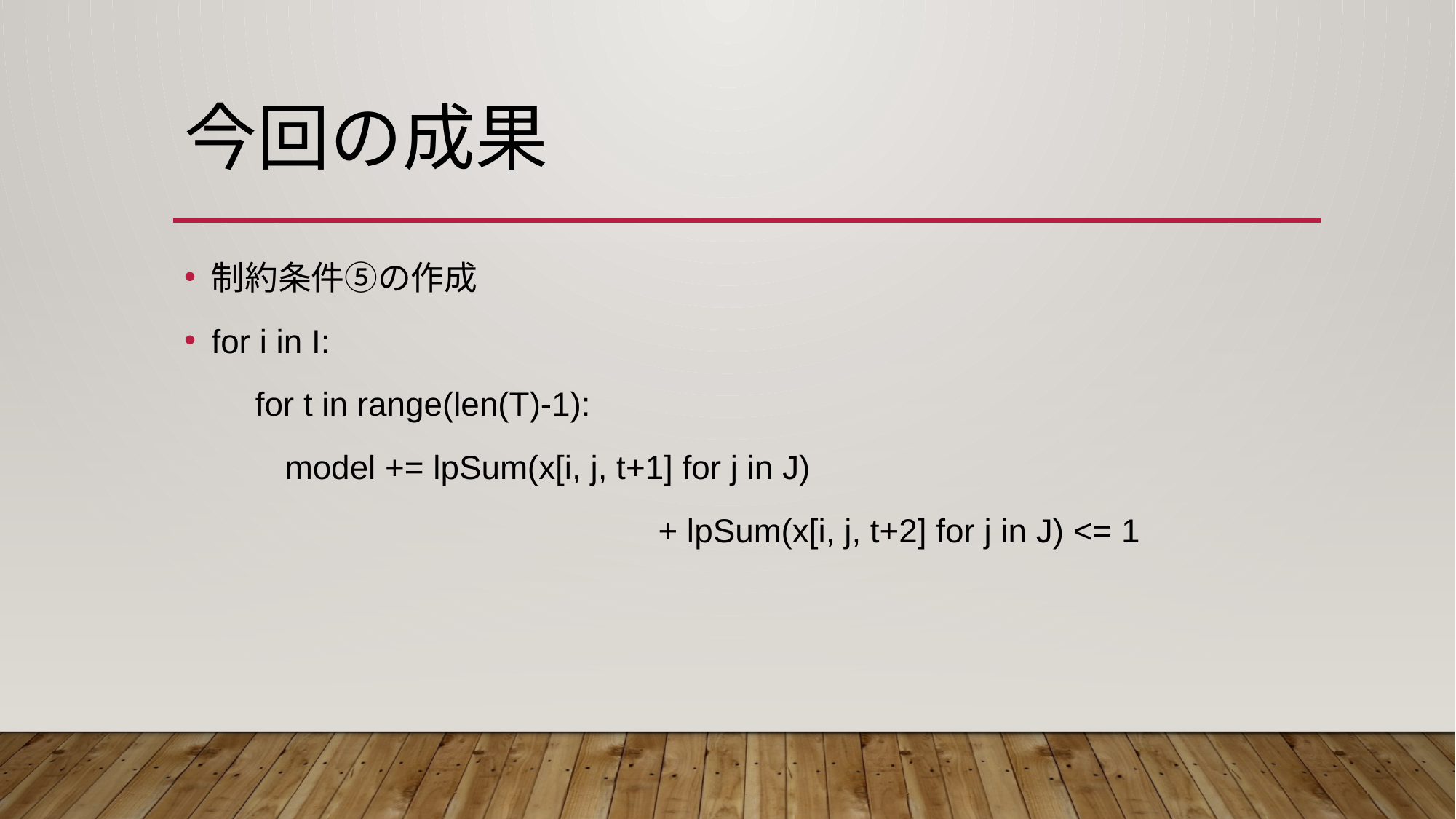

# 今回の成果
制約条件⑤の作成
for i in I:
　    for t in range(len(T)-1):
　        model += lpSum(x[i, j, t+1] for j in J)
　　　　　　　　　　　　　　+ lpSum(x[i, j, t+2] for j in J) <= 1